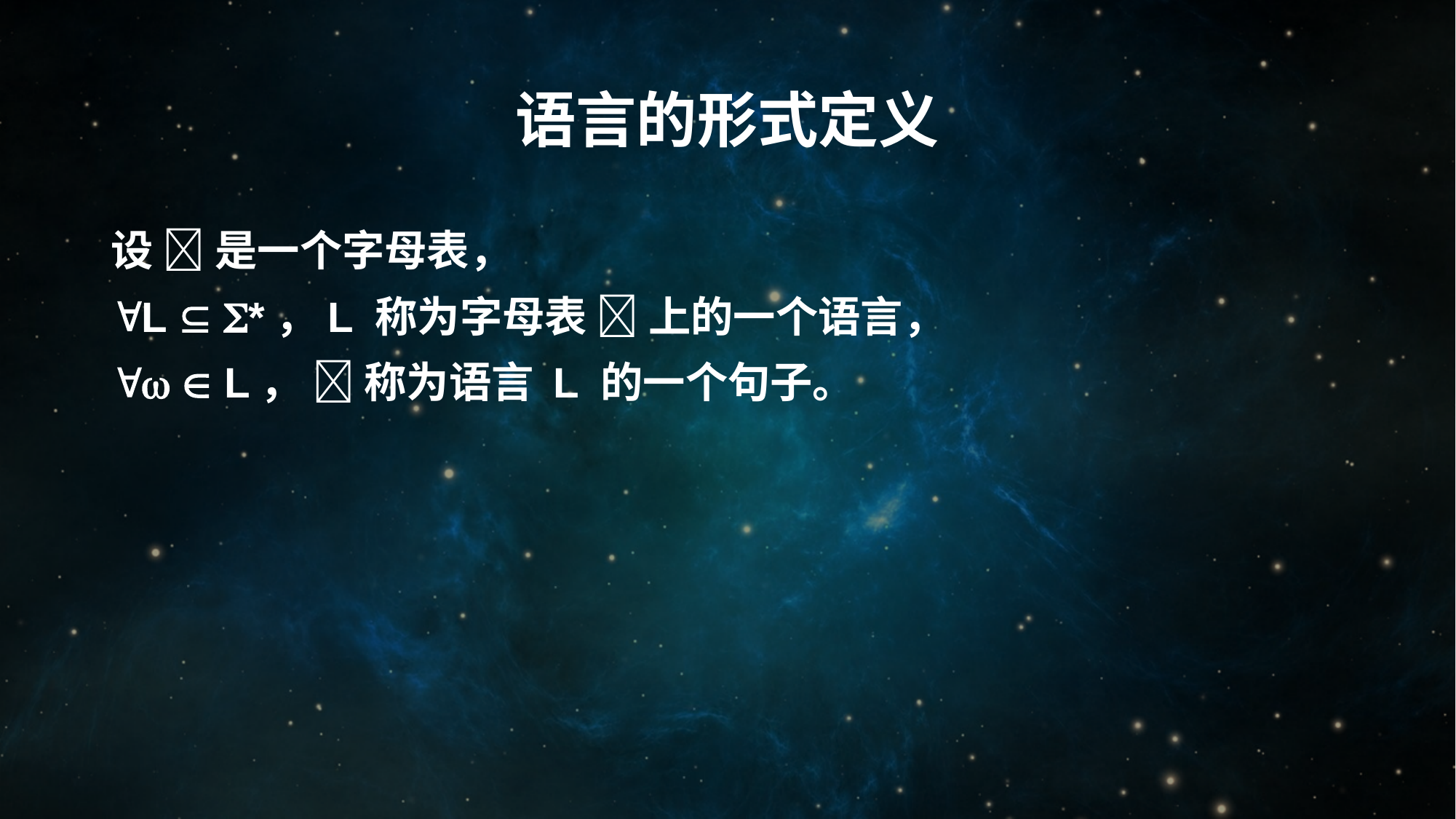

# 语言的形式定义
设 Σ 是一个字母表，
∀L ⊆ Σ*，L 称为字母表 Σ 上的一个语言，
∀ω ∈ L， ω 称为语言 L 的一个句子。